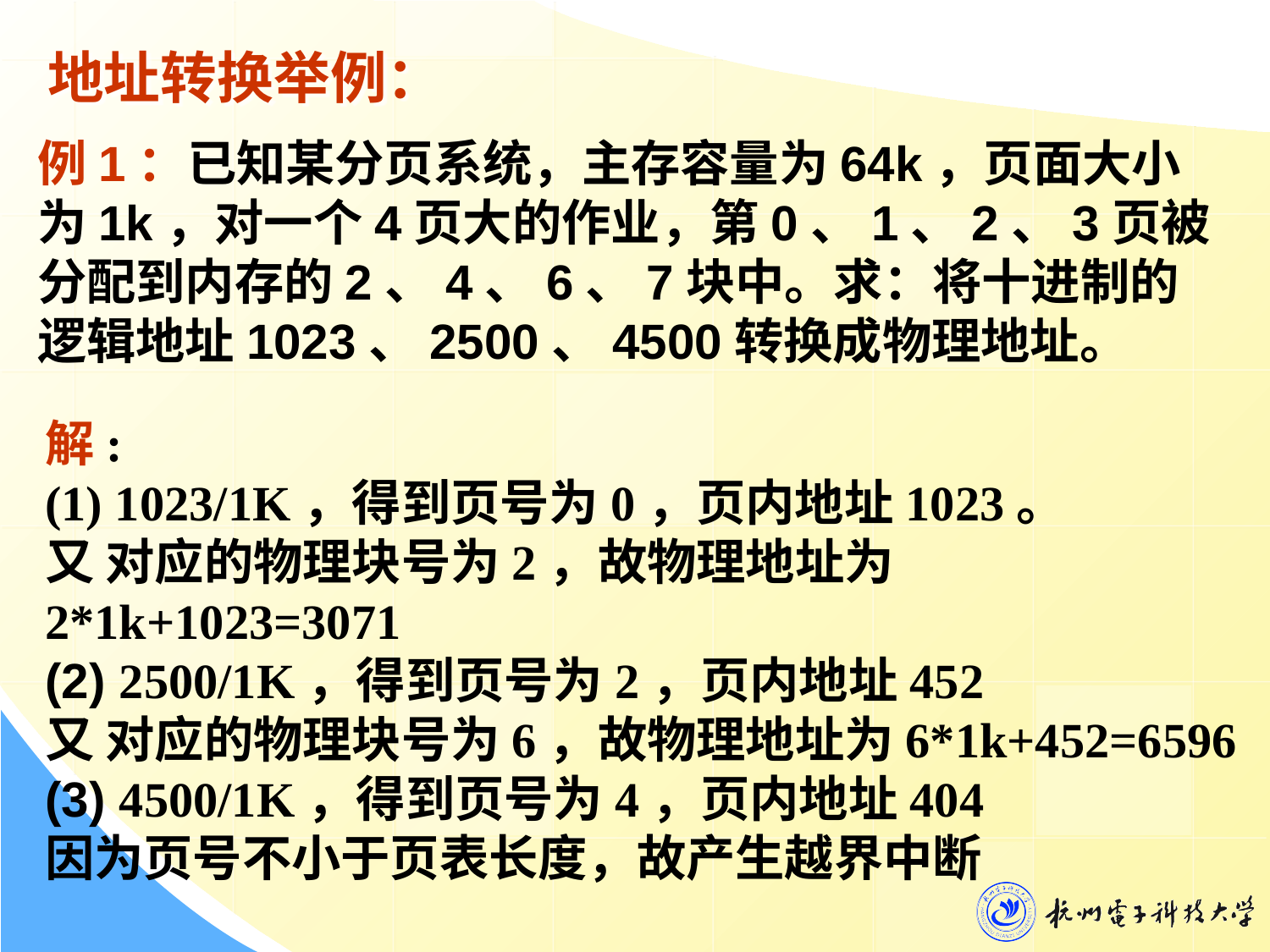

# 地址转换举例：
例1：已知某分页系统，主存容量为64k，页面大小为1k，对一个4页大的作业，第0、1、2、3页被分配到内存的2、4、6、7块中。求：将十进制的逻辑地址1023、2500、4500转换成物理地址。
解:
(1) 1023/1K，得到页号为0，页内地址1023。
又 对应的物理块号为2，故物理地址为2*1k+1023=3071
(2) 2500/1K，得到页号为2，页内地址452
又 对应的物理块号为6，故物理地址为6*1k+452=6596
(3) 4500/1K，得到页号为4，页内地址404
因为页号不小于页表长度，故产生越界中断